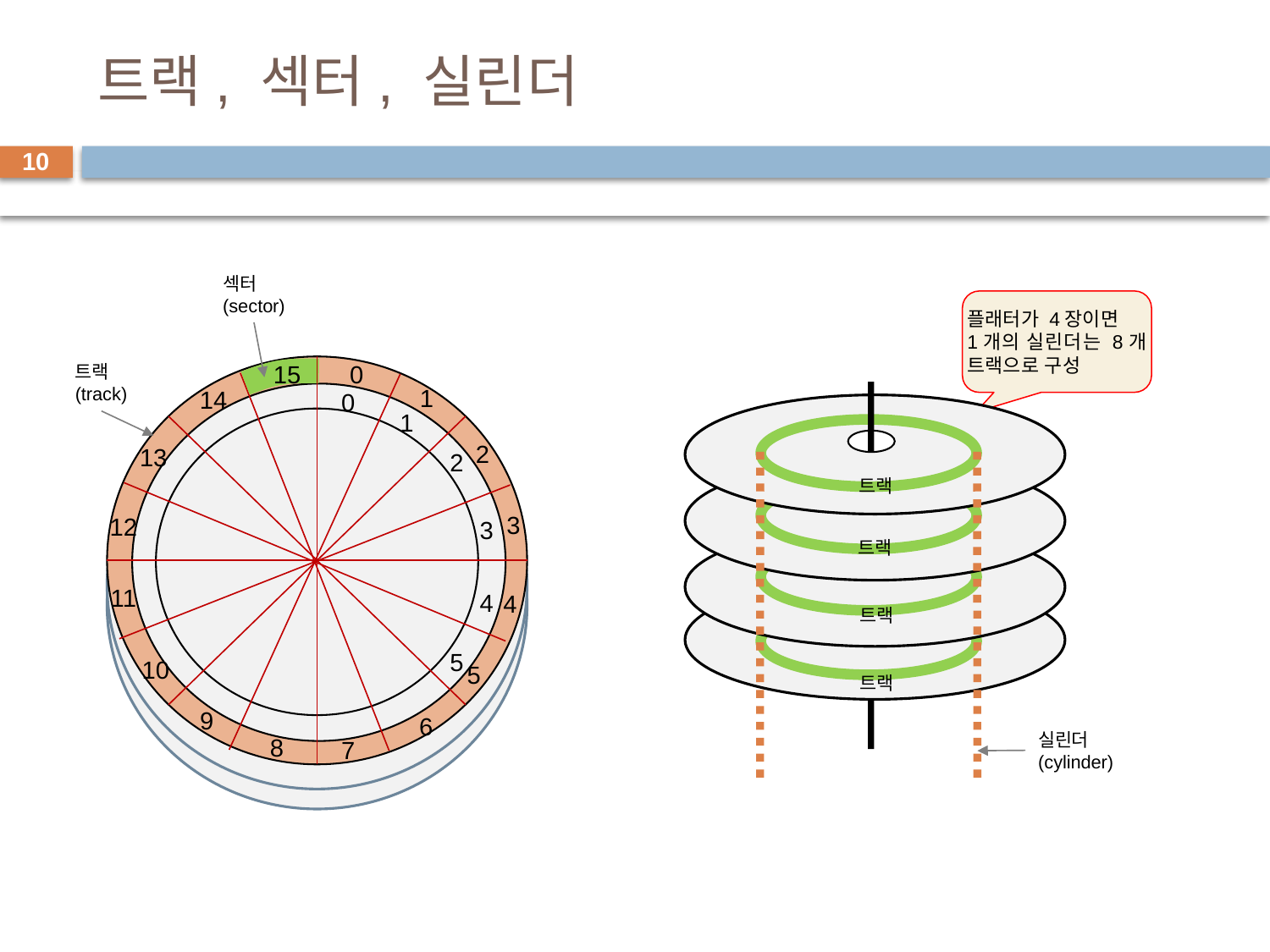

# 트랙, 섹터, 실린더
10
섹터
(sector)
플래터가 4장이면
1개의 실린더는 8개 트랙으로 구성
0
15
트랙
(track)

1
14

0

1

2
13
2

트랙

3
12
3

트랙

11

4
4
트랙

5
10
5
트랙
9
6
실린더
(cylinder)
8
7